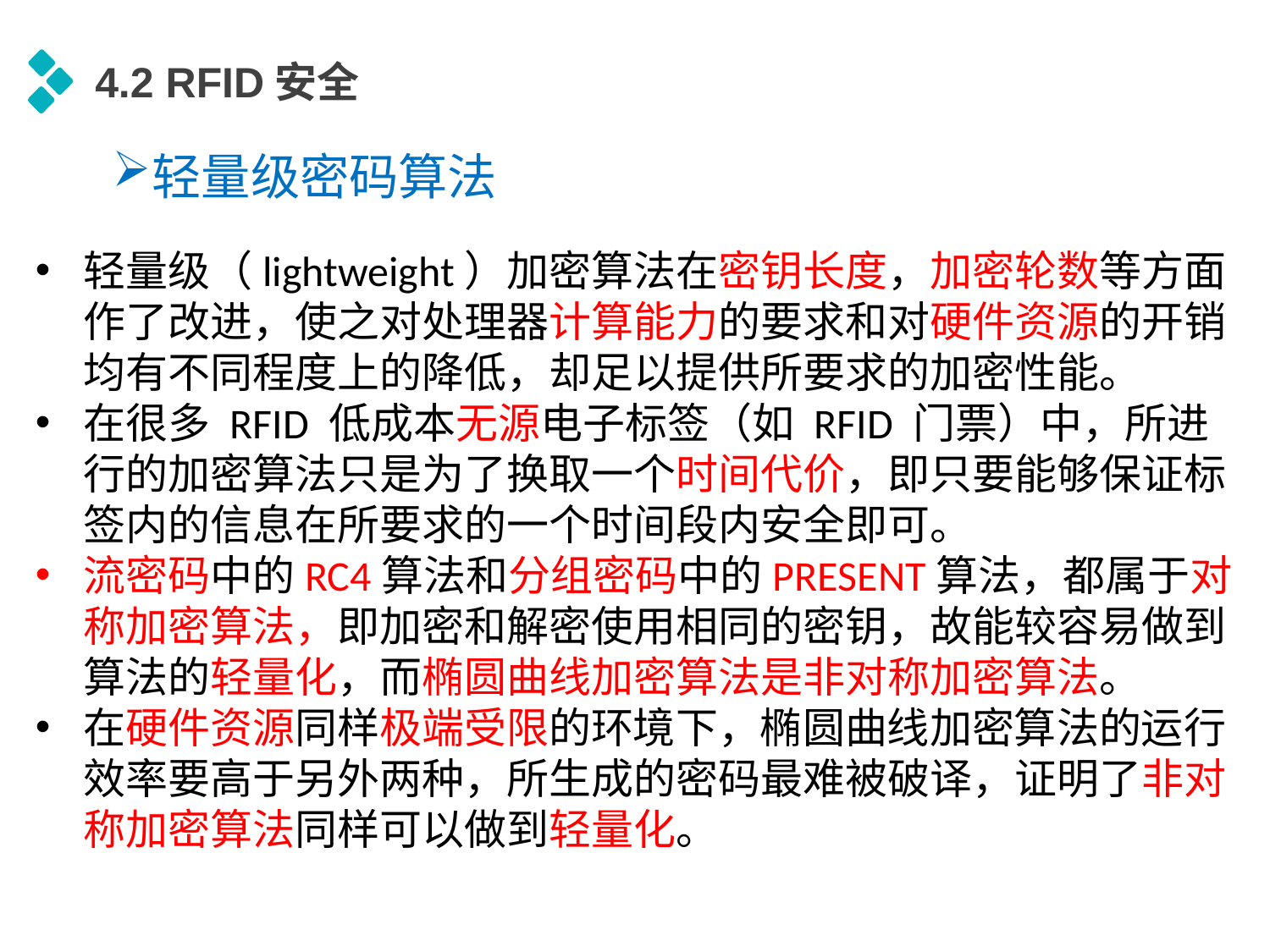

4.2 RFID安全

轻量级密码算法
轻量级（lightweight）加密算法在密钥长度，加密轮数等方面作了改进，使之对处理器计算能力的要求和对硬件资源的开销均有不同程度上的降低，却足以提供所要求的加密性能。
在很多 RFID 低成本无源电子标签（如 RFID 门票）中，所进行的加密算法只是为了换取一个时间代价，即只要能够保证标签内的信息在所要求的一个时间段内安全即可。
流密码中的RC4算法和分组密码中的PRESENT算法，都属于对称加密算法，即加密和解密使用相同的密钥，故能较容易做到算法的轻量化，而椭圆曲线加密算法是非对称加密算法。
在硬件资源同样极端受限的环境下，椭圆曲线加密算法的运行效率要高于另外两种，所生成的密码最难被破译，证明了非对称加密算法同样可以做到轻量化。